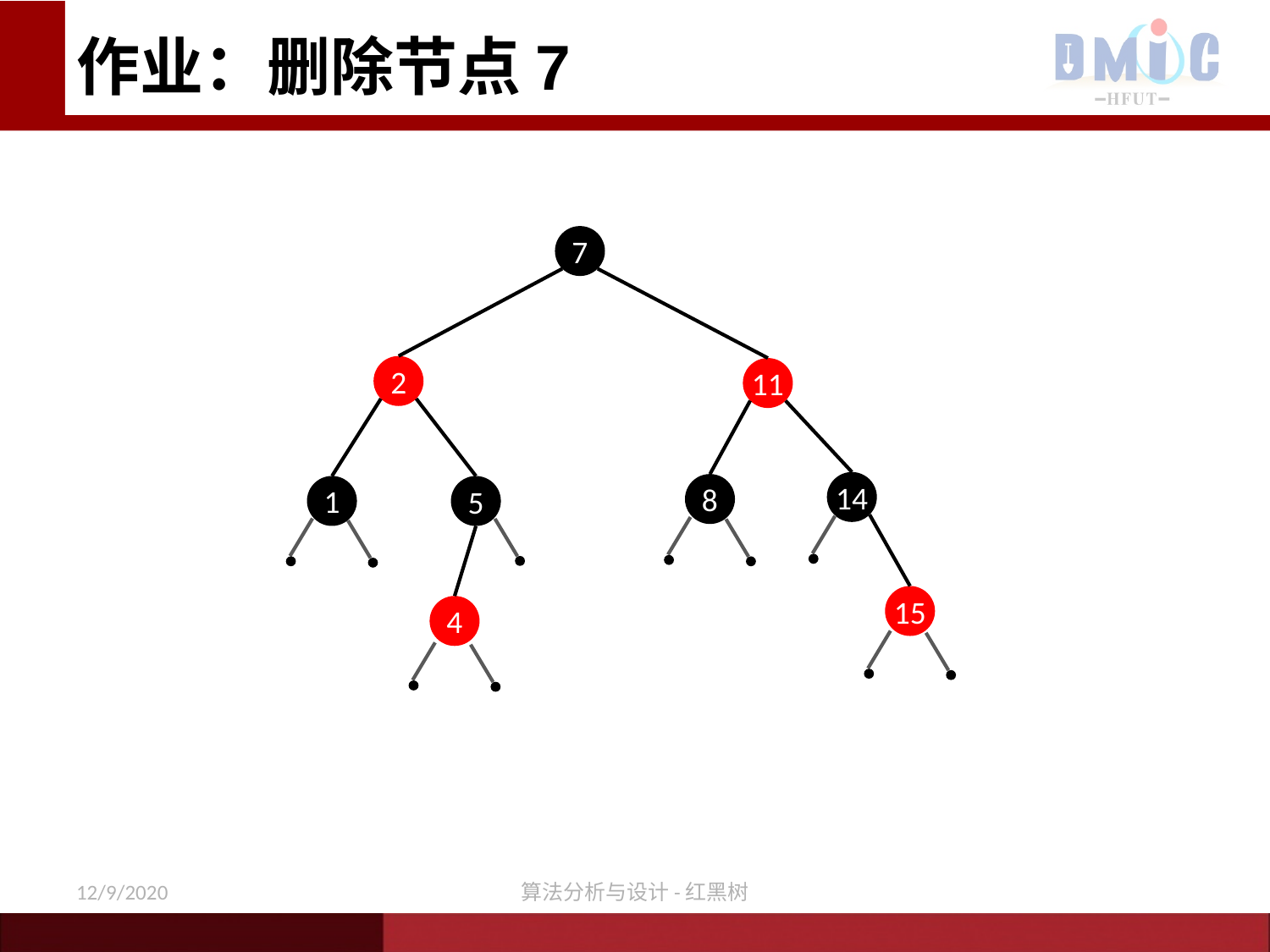

# 作业：删除节点7
7
2
11
14
8
1
5

15
4

12/9/2020
算法分析与设计-红黑树